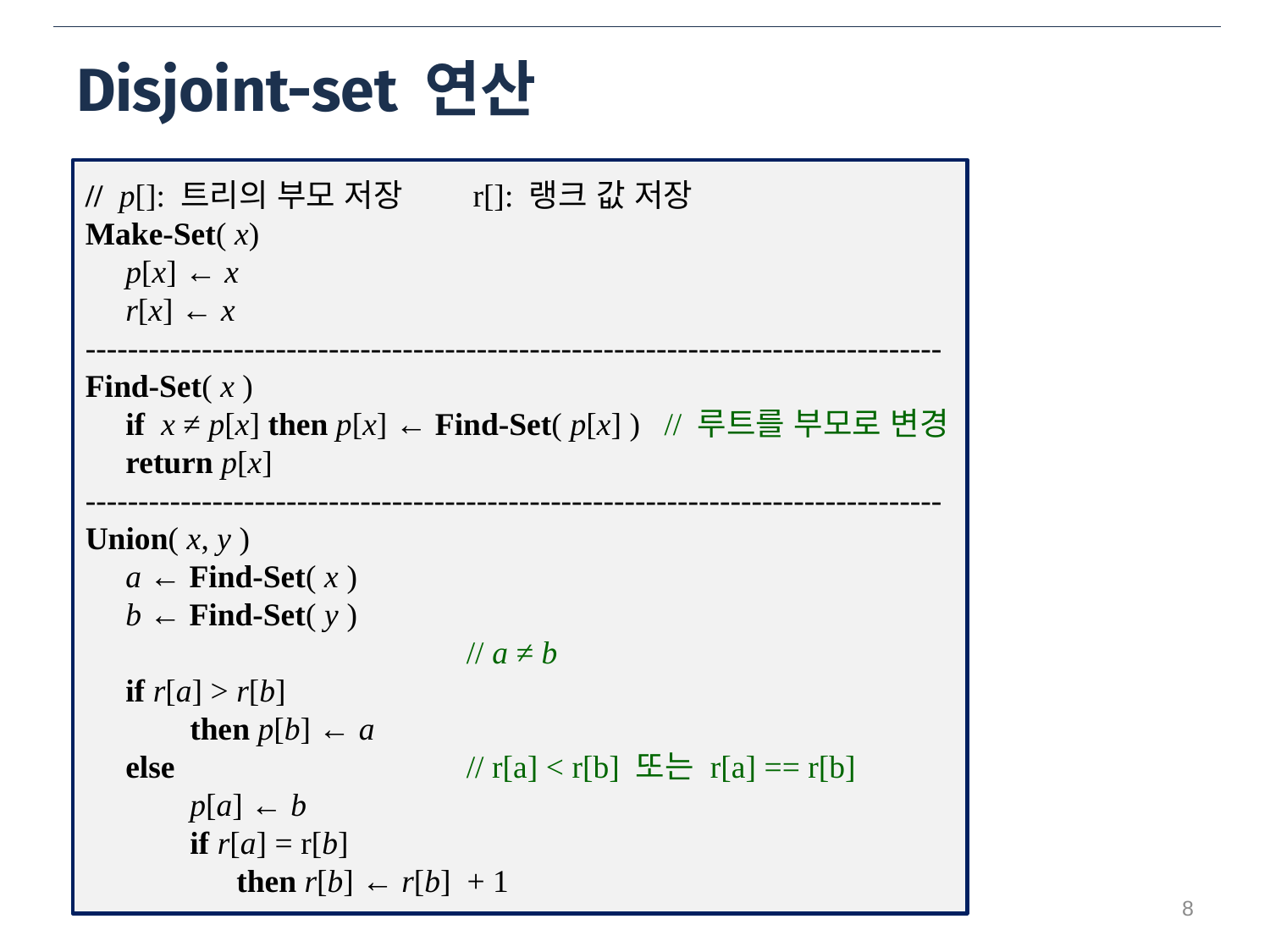

# Disjoint-set 연산

//  p[]: 트리의 부모 저장       r[]: 랭크 값 저장
Make-Set( x)
     p[x] ← x
     r[x] ← x
---------------------------------------------------------------------------------
Find-Set( x )
     if  x ≠ p[x] then p[x] ← Find-Set( p[x] )   // 루트를 부모로 변경
     return p[x]
---------------------------------------------------------------------------------
Union( x, y )
     a ← Find-Set( x )
     b ← Find-Set( y )
			// a ≠ b
     if r[a] > r[b]
             then p[b] ← a
     else 			// r[a] < r[b] 또는 r[a] == r[b]
             p[a] ← b
             if r[a] = r[b]
	   then r[b] ← r[b]  + 1
8